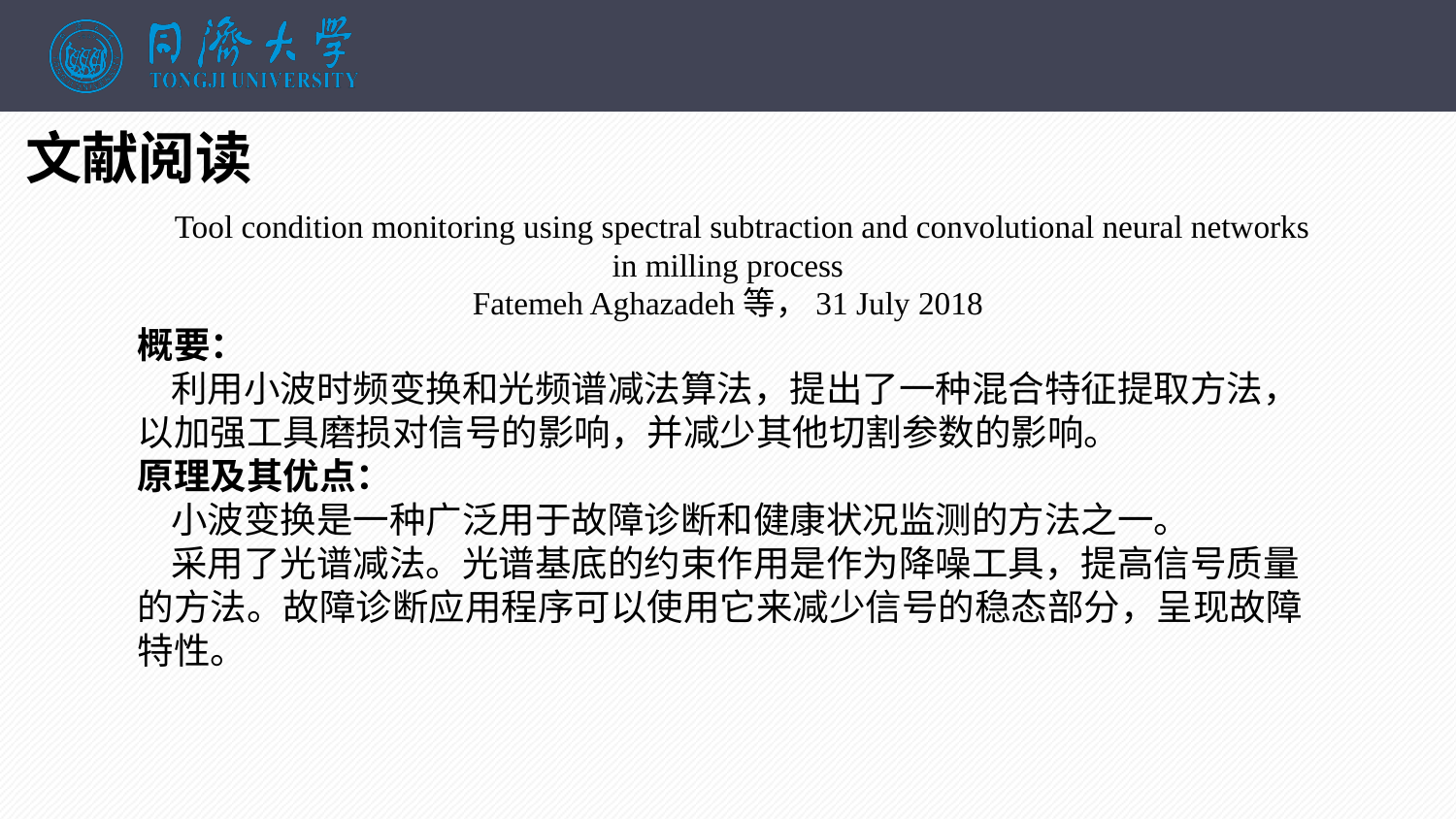

文献阅读
    Tool condition monitoring using spectral subtraction and convolutional neural networks in milling process
Fatemeh Aghazadeh等，31 July 2018
概要：
   利用小波时频变换和光频谱减法算法，提出了一种混合特征提取方法，以加强工具磨损对信号的影响，并减少其他切割参数的影响。
原理及其优点：
   小波变换是一种广泛用于故障诊断和健康状况监测的方法之一。
   采用了光谱减法。光谱基底的约束作用是作为降噪工具，提高信号质量的方法。故障诊断应用程序可以使用它来减少信号的稳态部分，呈现故障特性。